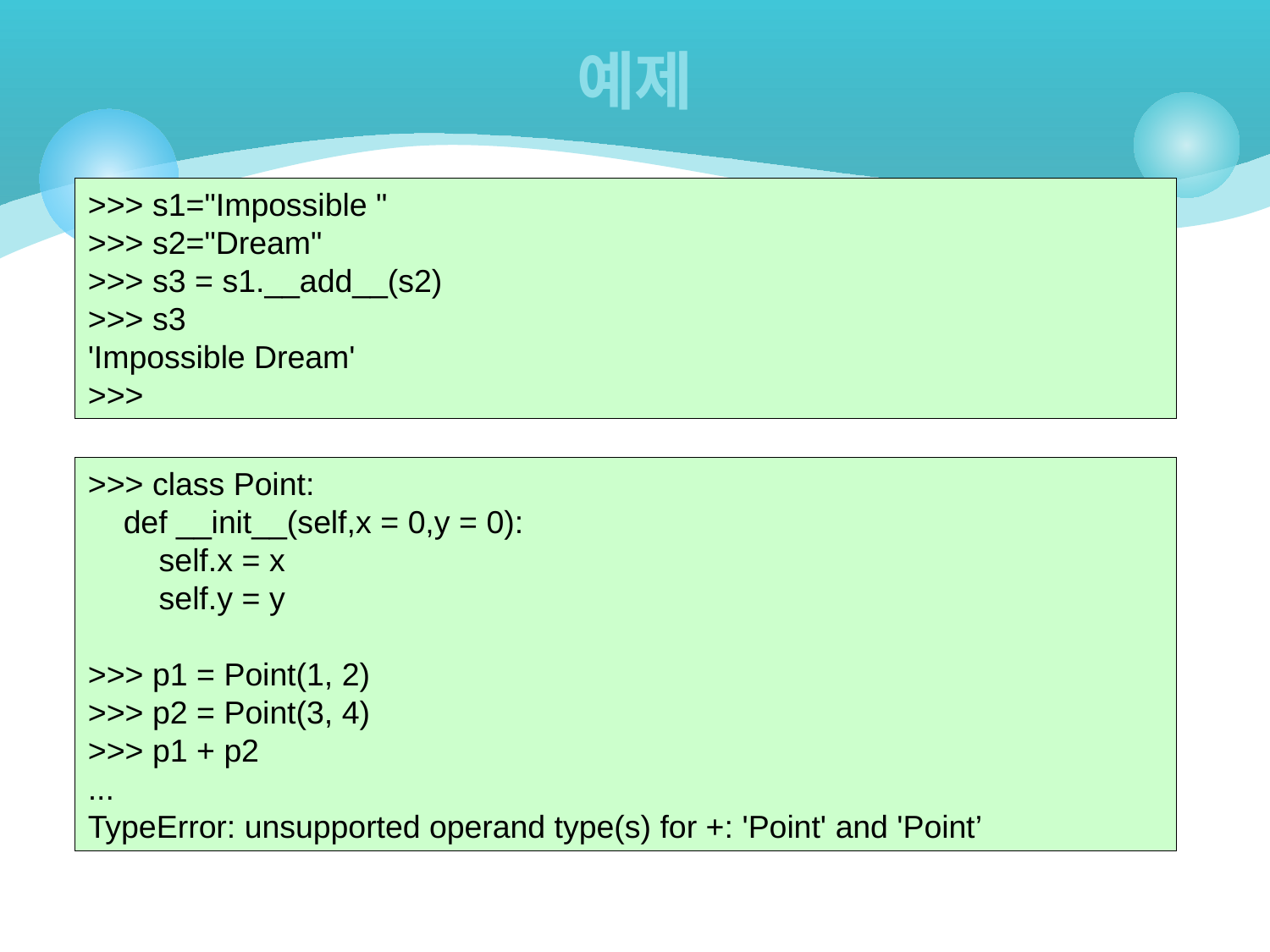

# 예제
>>> s1="Impossible "
>>> s2="Dream"
>>> s3 = s1.__add__(s2)
>>> s3
'Impossible Dream'
>>>
>>> class Point:
    def __init__(self,x = 0,y = 0):
        self.x = x
        self.y = y

>>> p1 = Point(1, 2)
>>> p2 = Point(3, 4)
>>> p1 + p2
...
TypeError: unsupported operand type(s) for +: 'Point' and 'Point’